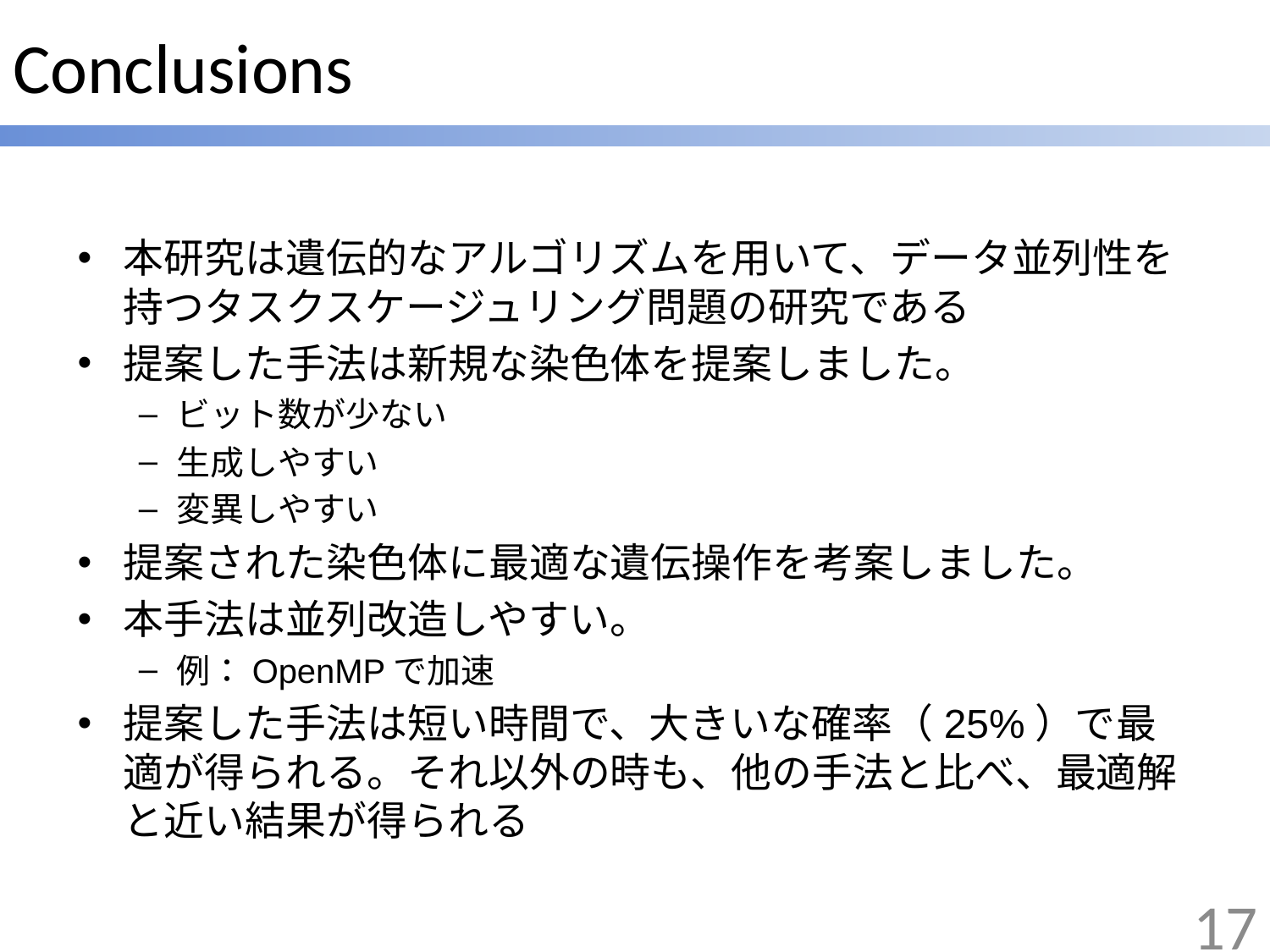

# Conclusions
本研究は遺伝的なアルゴリズムを用いて、データ並列性を持つタスクスケージュリング問題の研究である
提案した手法は新規な染色体を提案しました。
ビット数が少ない
生成しやすい
変異しやすい
提案された染色体に最適な遺伝操作を考案しました。
本手法は並列改造しやすい。
例：OpenMPで加速
提案した手法は短い時間で、大きいな確率（25%）で最適が得られる。それ以外の時も、他の手法と比べ、最適解と近い結果が得られる
17